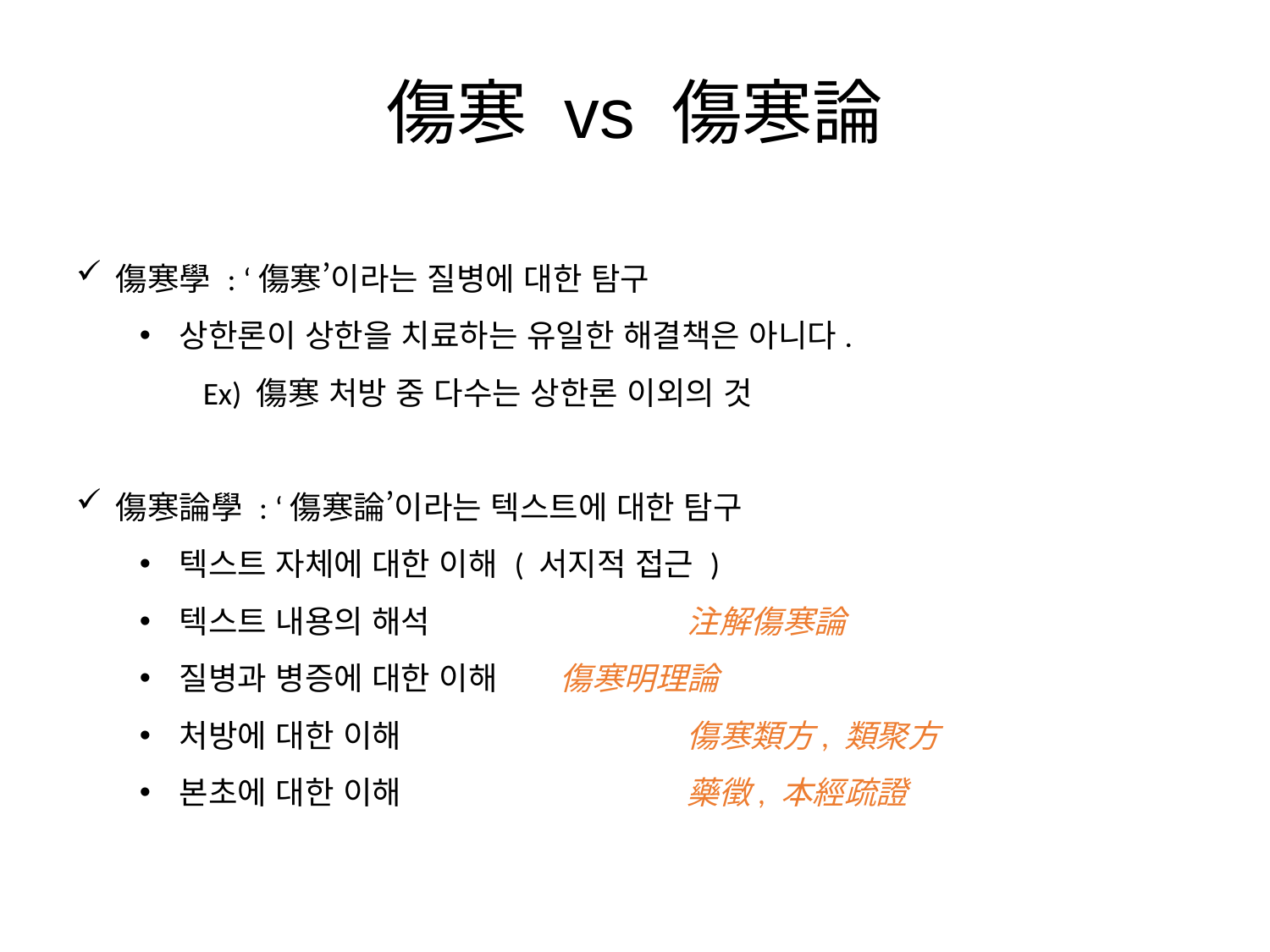

傷寒 vs 傷寒論
傷寒學 : ‘傷寒’이라는 질병에 대한 탐구
상한론이 상한을 치료하는 유일한 해결책은 아니다.
Ex) 傷寒 처방 중 다수는 상한론 이외의 것

傷寒論學 : ‘傷寒論’이라는 텍스트에 대한 탐구
텍스트 자체에 대한 이해 ( 서지적 접근 )
텍스트 내용의 해석			注解傷寒論
질병과 병증에 대한 이해 	傷寒明理論
처방에 대한 이해			傷寒類方, 類聚方
본초에 대한 이해			藥徵, 本經疏證